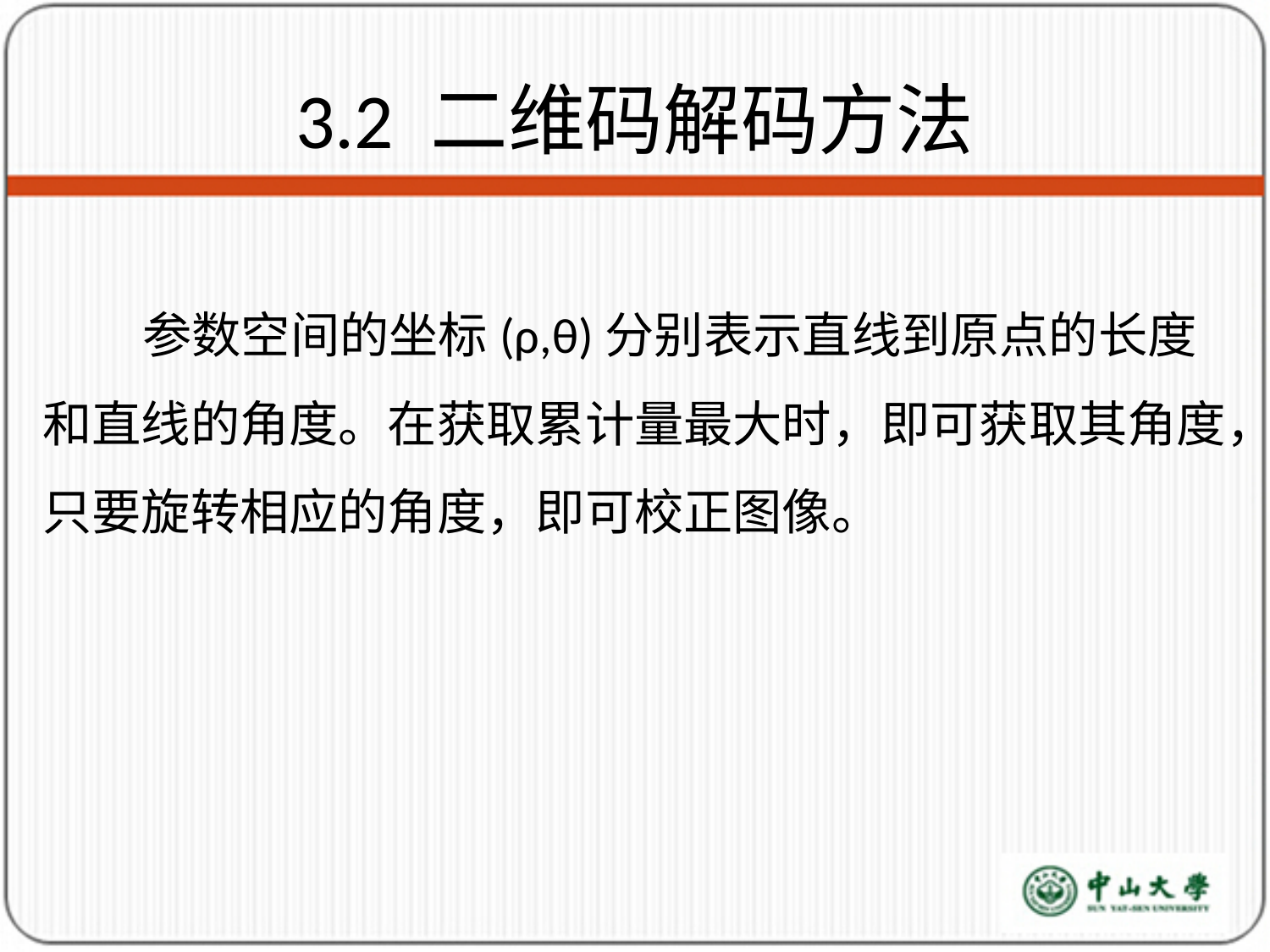

# 3.2 二维码解码方法
参数空间的坐标(ρ,θ)分别表示直线到原点的长度和直线的角度。在获取累计量最大时，即可获取其角度，只要旋转相应的角度，即可校正图像。